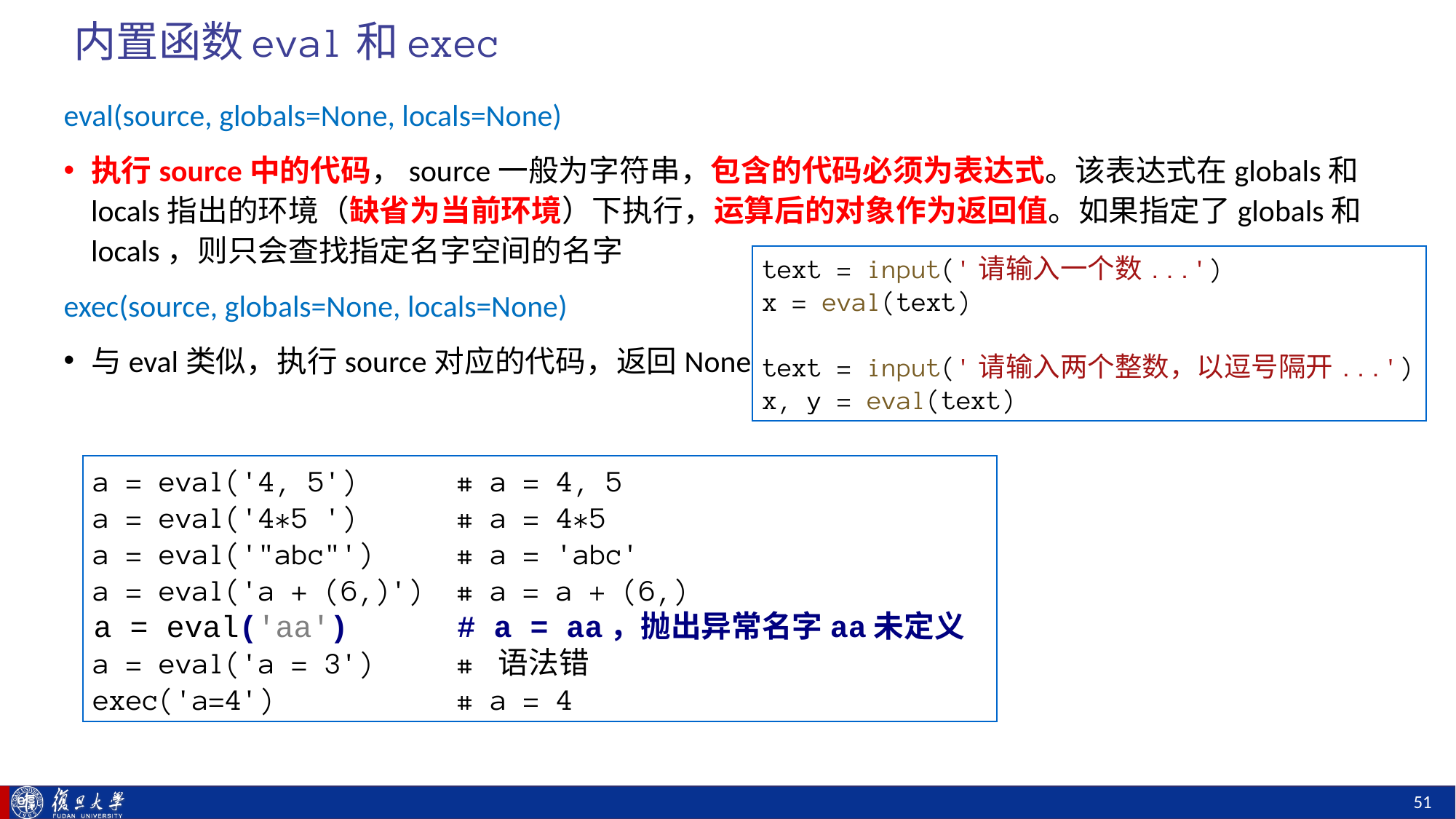

# 内置函数eval和exec
eval(source, globals=None, locals=None)
执行source中的代码，source一般为字符串，包含的代码必须为表达式。该表达式在globals和locals指出的环境（缺省为当前环境）下执行，运算后的对象作为返回值。如果指定了globals和locals，则只会查找指定名字空间的名字
exec(source, globals=None, locals=None)
与eval类似，执行source对应的代码，返回None

text = input('请输入一个数...')
x = eval(text)

text = input('请输入两个整数，以逗号隔开...')
x, y = eval(text)
a = eval('4, 5')      # a = 4, 5
a = eval('4*5 ')      # a = 4*5
a = eval('"abc"')     # a = 'abc'
a = eval('a + (6,)')  # a = a + (6,)
a = eval('aa')      # a = aa，抛出异常名字aa未定义
a = eval('a = 3')     # 语法错
exec('a=4')           # a = 4